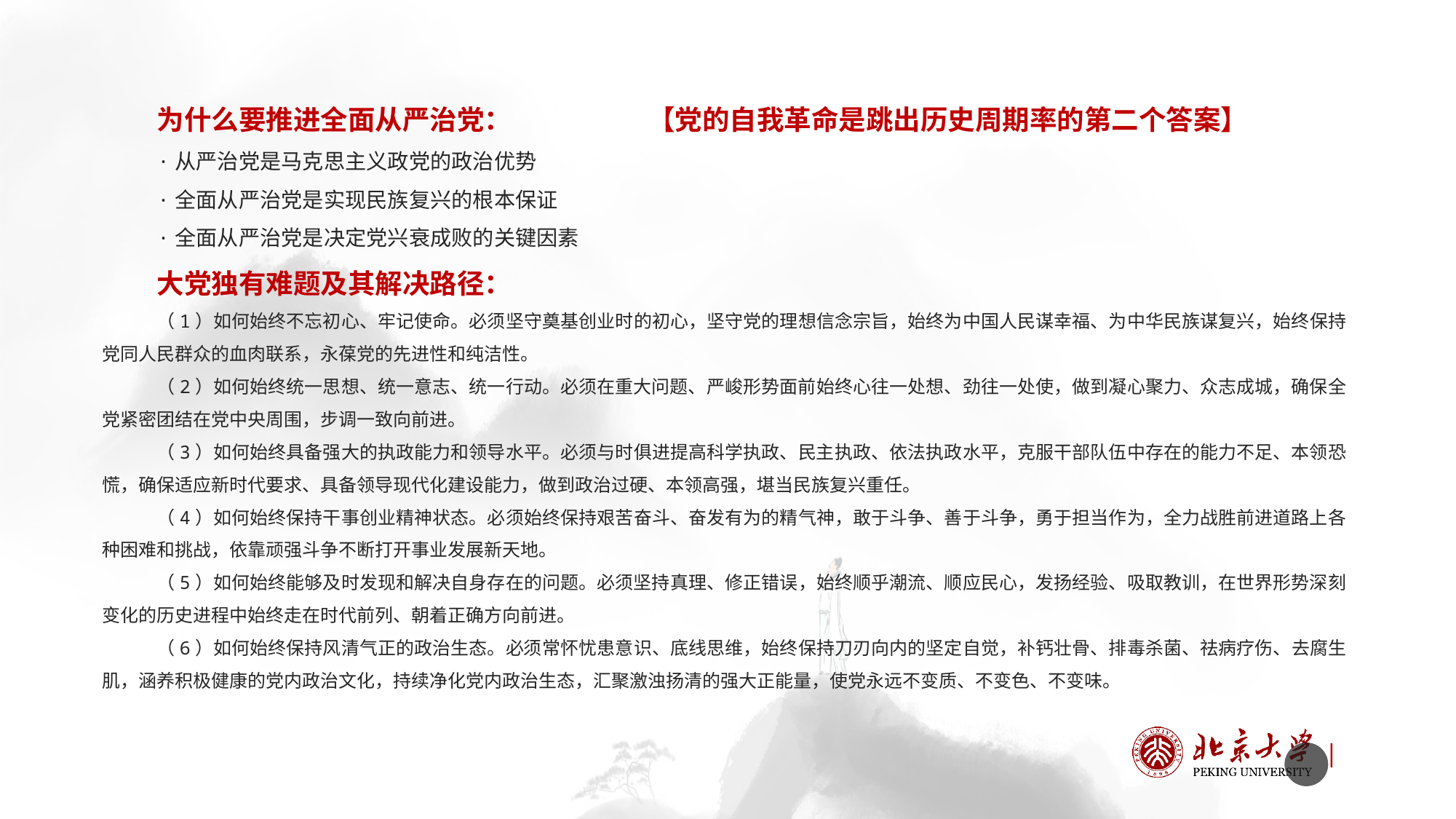

为什么要推进全面从严治党：                      【党的自我革命是跳出历史周期率的第二个答案】
·从严治党是马克思主义政党的政治优势
·全面从严治党是实现民族复兴的根本保证
·全面从严治党是决定党兴衰成败的关键因素
大党独有难题及其解决路径：
（1）如何始终不忘初心、牢记使命。必须坚守奠基创业时的初心，坚守党的理想信念宗旨，始终为中国人民谋幸福、为中华民族谋复兴，始终保持党同人民群众的血肉联系，永葆党的先进性和纯洁性。
（2）如何始终统一思想、统一意志、统一行动。必须在重大问题、严峻形势面前始终心往一处想、劲往一处使，做到凝心聚力、众志成城，确保全党紧密团结在党中央周围，步调一致向前进。
（3）如何始终具备强大的执政能力和领导水平。必须与时俱进提高科学执政、民主执政、依法执政水平，克服干部队伍中存在的能力不足、本领恐慌，确保适应新时代要求、具备领导现代化建设能力，做到政治过硬、本领高强，堪当民族复兴重任。
（4）如何始终保持干事创业精神状态。必须始终保持艰苦奋斗、奋发有为的精气神，敢于斗争、善于斗争，勇于担当作为，全力战胜前进道路上各种困难和挑战，依靠顽强斗争不断打开事业发展新天地。
（5）如何始终能够及时发现和解决自身存在的问题。必须坚持真理、修正错误，始终顺乎潮流、顺应民心，发扬经验、吸取教训，在世界形势深刻变化的历史进程中始终走在时代前列、朝着正确方向前进。
（6）如何始终保持风清气正的政治生态。必须常怀忧患意识、底线思维，始终保持刀刃向内的坚定自觉，补钙壮骨、排毒杀菌、祛病疗伤、去腐生肌，涵养积极健康的党内政治文化，持续净化党内政治生态，汇聚激浊扬清的强大正能量，使党永远不变质、不变色、不变味。
22